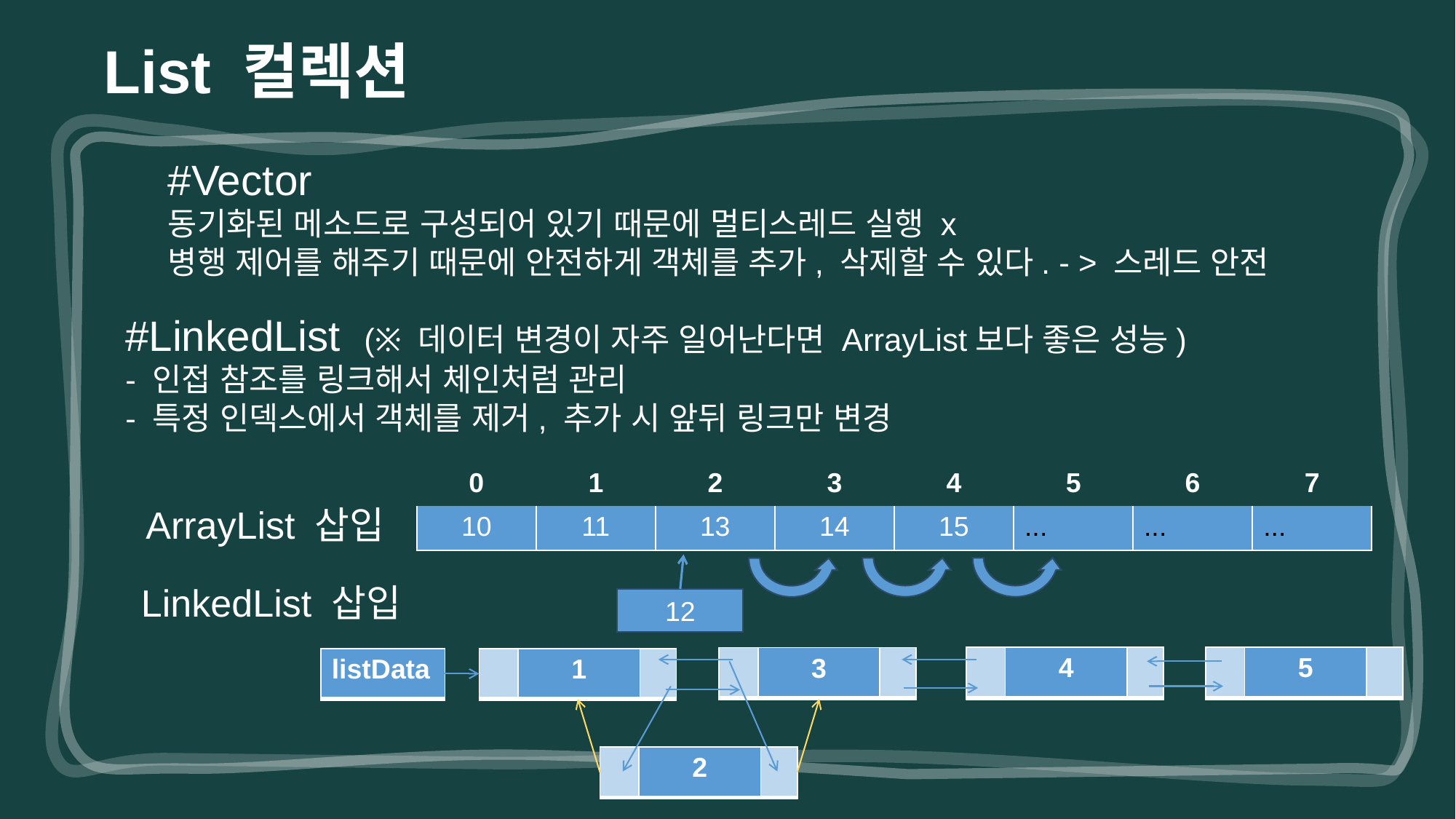

List 컬렉션

#Vector
동기화된 메소드로 구성되어 있기 때문에 멀티스레드 실행 x
병행 제어를 해주기 때문에 안전하게 객체를 추가, 삭제할 수 있다. - > 스레드 안전
#LinkedList  (※ 데이터 변경이 자주 일어난다면 ArrayList보다 좋은 성능)
- 인접 참조를 링크해서 체인처럼 관리
- 특정 인덱스에서 객체를 제거, 추가 시 앞뒤 링크만 변경

| 0 | 1 | 2 | 3 | 4 | 5 | 6 | 7 |
| --- | --- | --- | --- | --- | --- | --- | --- |
| 10 | 11 | 13 | 14 | 15 | ... | ... | ... |
ArrayList 삽입

LinkedList 삽입
12
|  | 4 |  |
| --- | --- | --- |
|  | 5 |  |
| --- | --- | --- |
|  | 3 |  |
| --- | --- | --- |
| listData |
| --- |
|  | 1 |  |
| --- | --- | --- |
|  | 2 |  |
| --- | --- | --- |